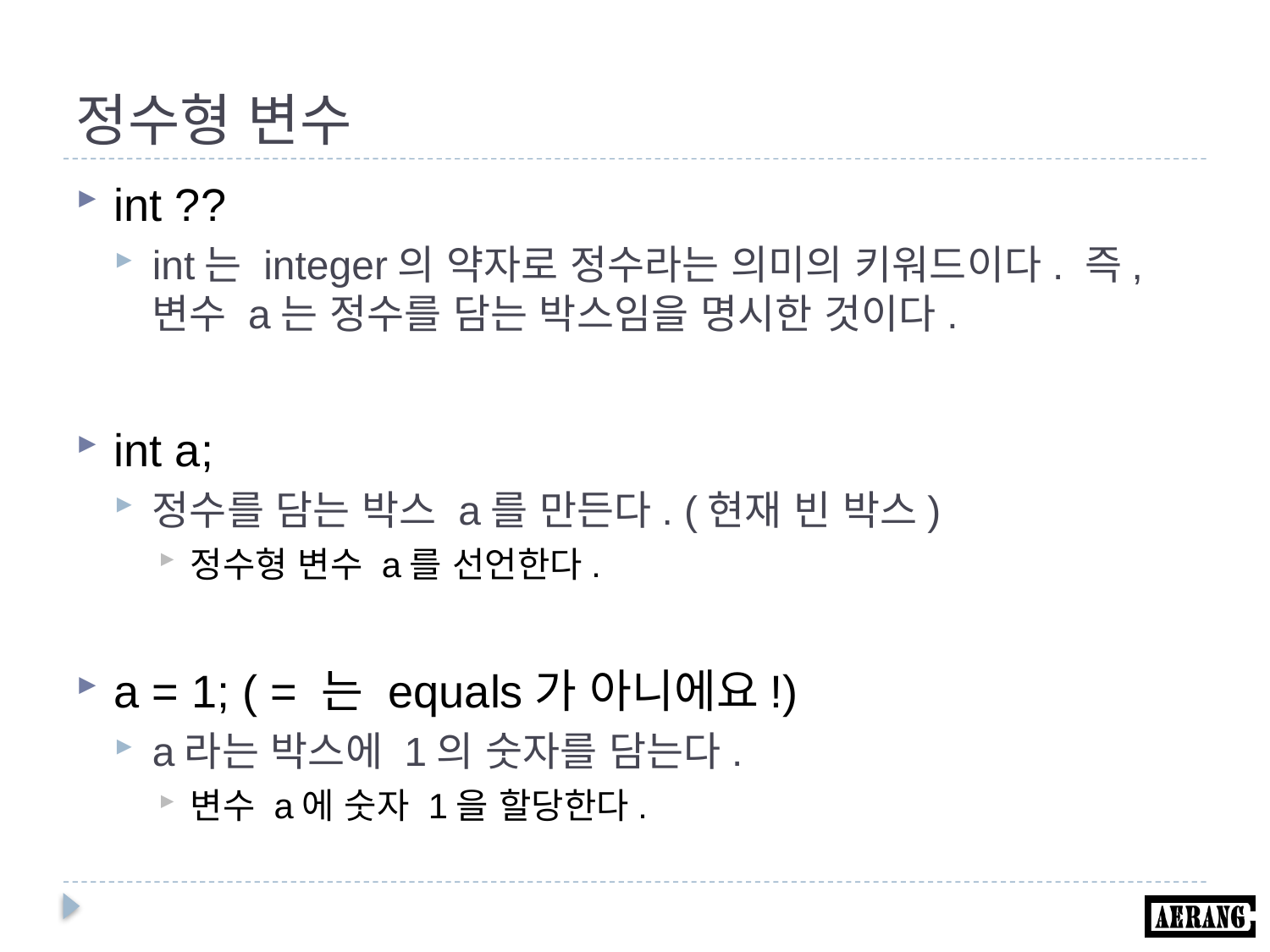

# 정수형 변수
int ??
int는 integer의 약자로 정수라는 의미의 키워드이다. 즉, 변수 a는 정수를 담는 박스임을 명시한 것이다.

int a;
정수를 담는 박스 a를 만든다. (현재 빈 박스)
정수형 변수 a를 선언한다.

a = 1; ( = 는 equals가 아니에요!)
a라는 박스에 1의 숫자를 담는다.
변수 a에 숫자 1을 할당한다.